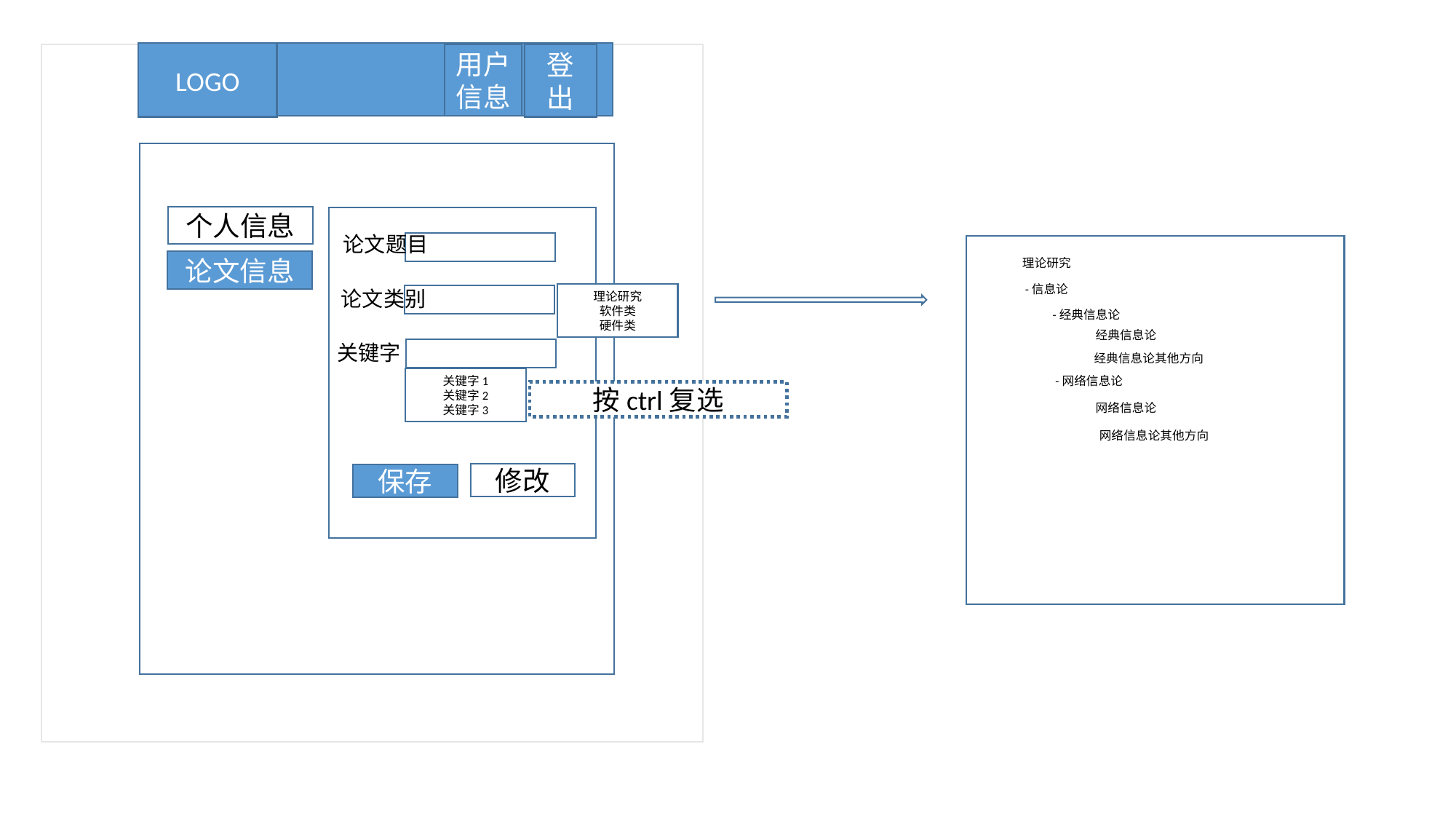

LOGO

用户信息
登出

个人信息

论文题目

理论研究
论文信息
-信息论
论文类别
理论研究
软件类
硬件类

-经典信息论
经典信息论
关键字

经典信息论其他方向
-网络信息论
关键字1
关键字2
关键字3
按ctrl复选
网络信息论
网络信息论其他方向
修改
保存